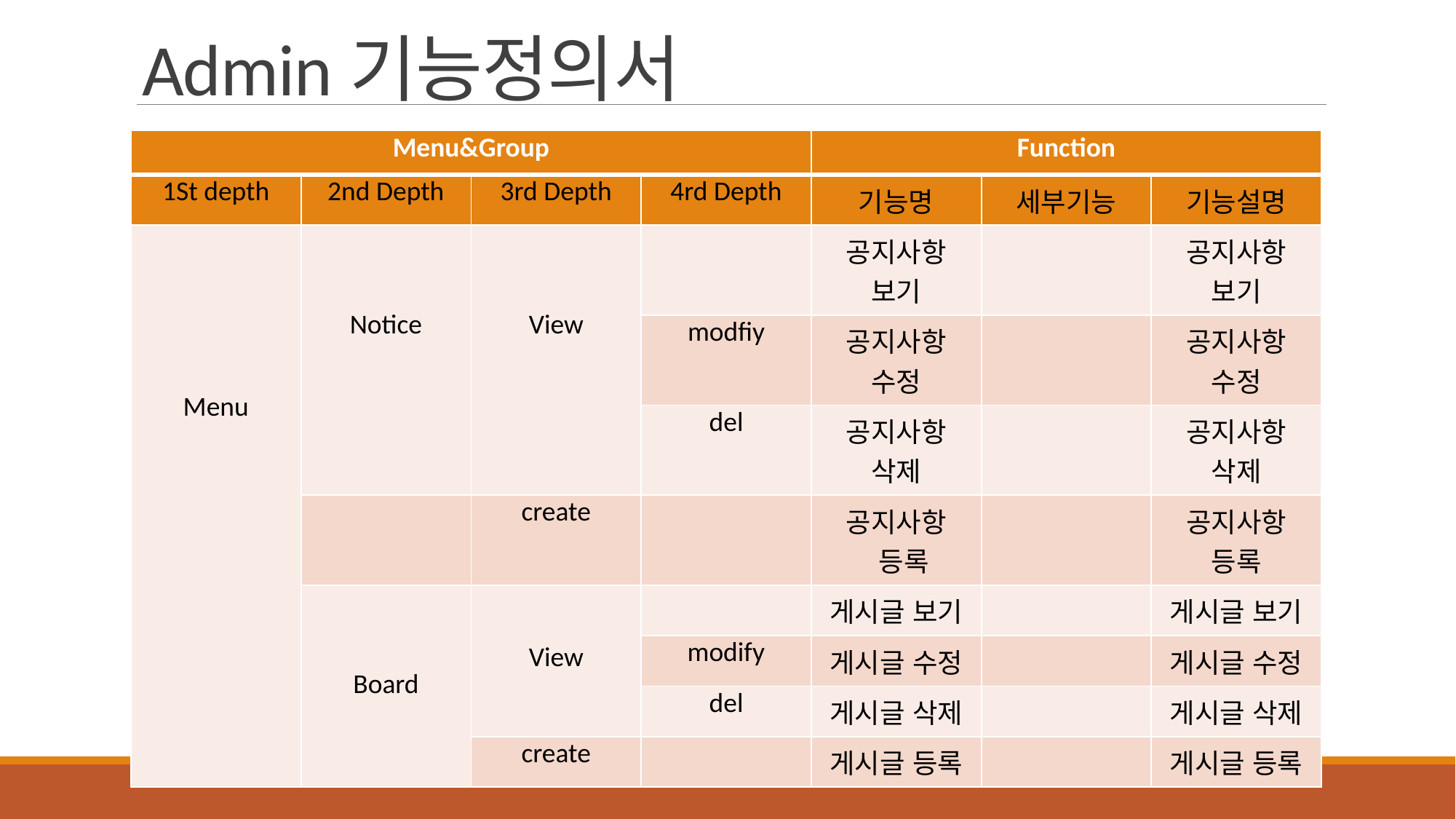

# Admin기능정의서
| Menu&Group |  |  |  | Function |  |  |
| --- | --- | --- | --- | --- | --- | --- |
| 1St depth | 2nd Depth | 3rd Depth | 4rd Depth | 기능명 | 세부기능 | 기능설명 |
| Menu | Notice | View |  | 공지사항 보기 |  | 공지사항 보기 |
|  |  |  | modfiy | 공지사항 수정 |  | 공지사항 수정 |
|  |  |  | del | 공지사항 삭제 |  | 공지사항 삭제 |
|  |  | create |  | 공지사항 등록 |  | 공지사항 등록 |
|  | Board | View |  | 게시글 보기 |  | 게시글 보기 |
|  |  |  | modify | 게시글 수정 |  | 게시글 수정 |
|  |  |  | del | 게시글 삭제 |  | 게시글 삭제 |
|  |  | create |  | 게시글 등록 |  | 게시글 등록 |